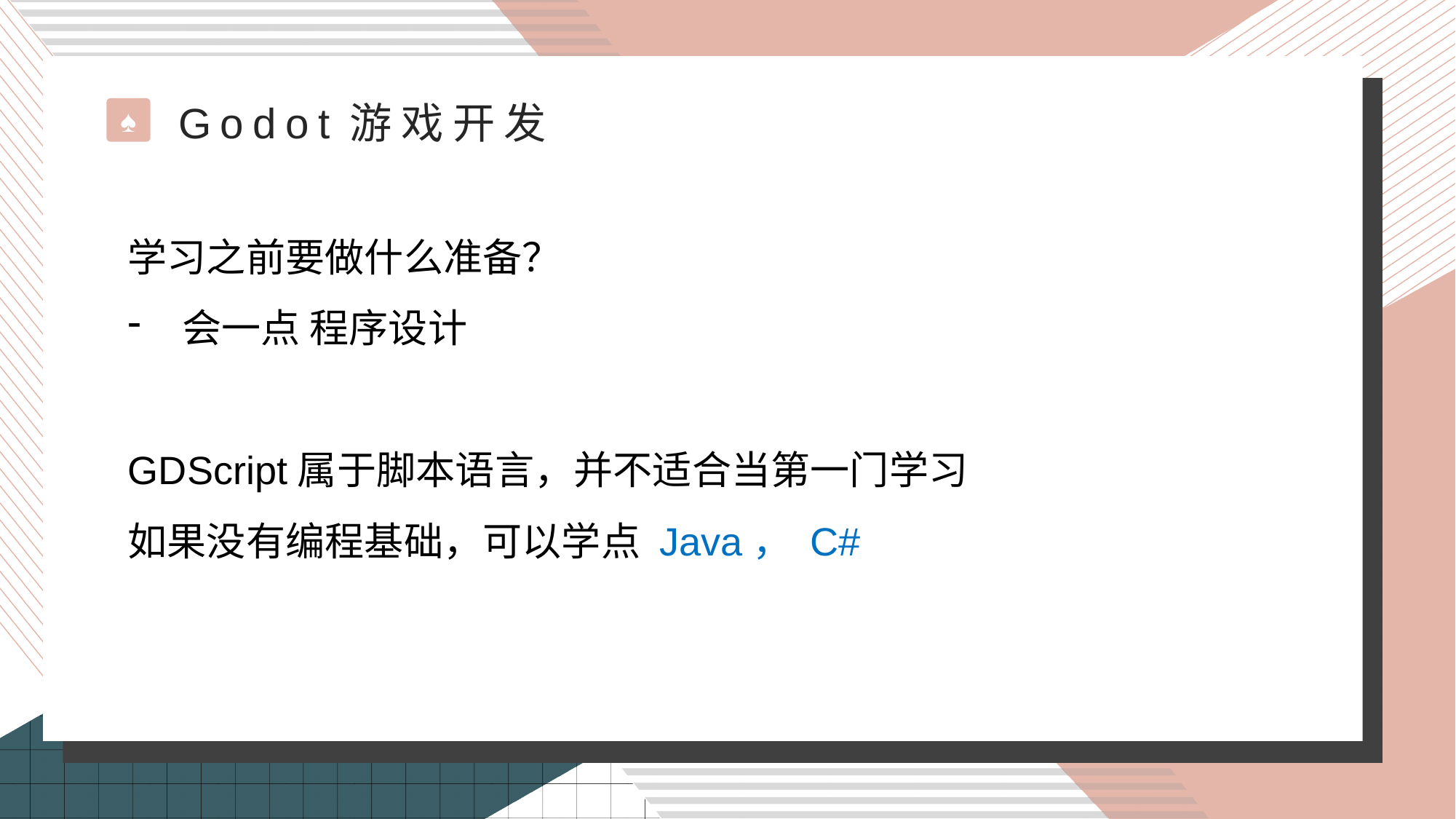

Godot游戏开发
♠
学习之前要做什么准备？
会一点 程序设计

GDScript属于脚本语言，并不适合当第一门学习
如果没有编程基础，可以学点 Java， C#